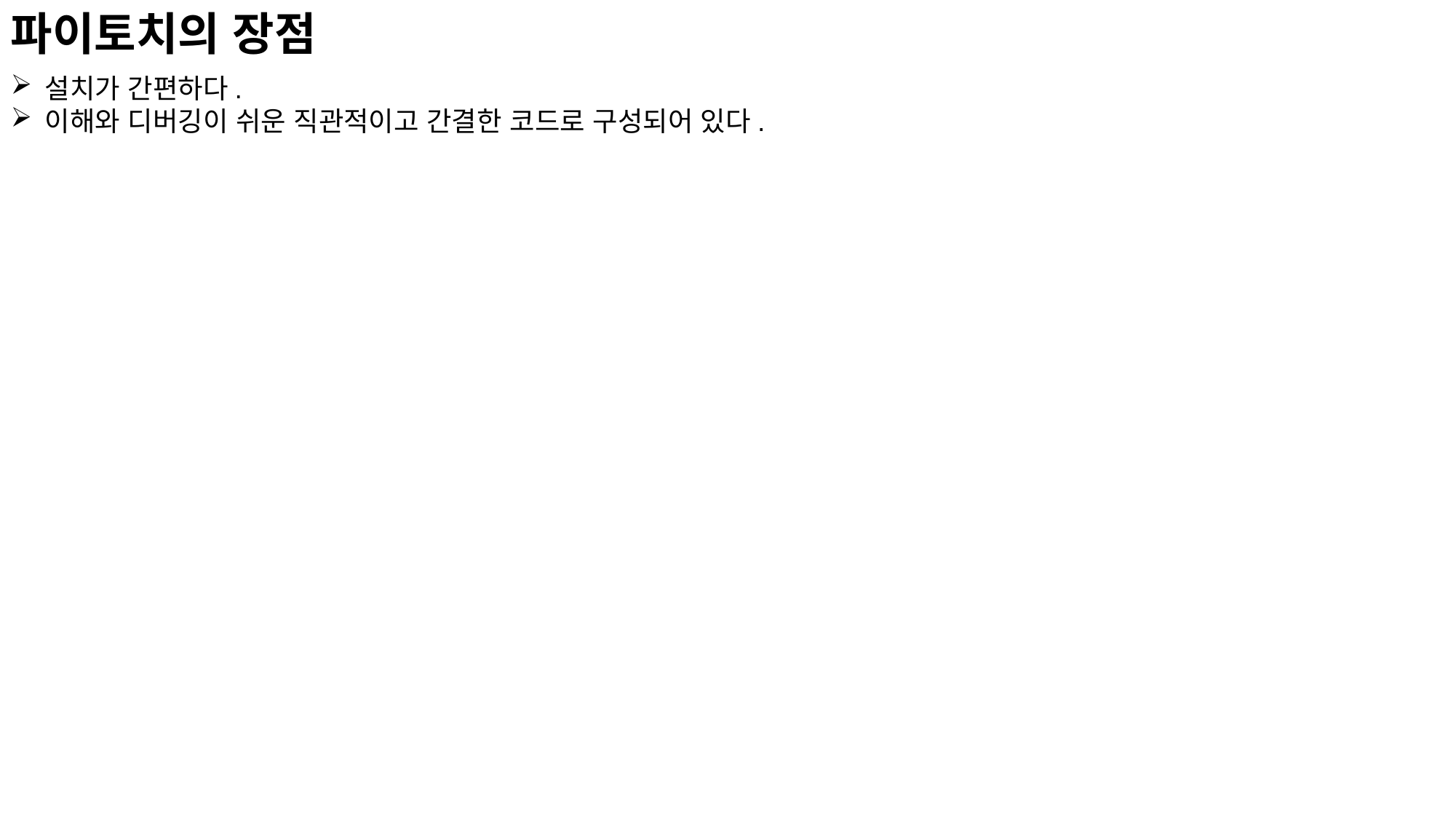

파이토치의 장점
설치가 간편하다.
이해와 디버깅이 쉬운 직관적이고 간결한 코드로 구성되어 있다.